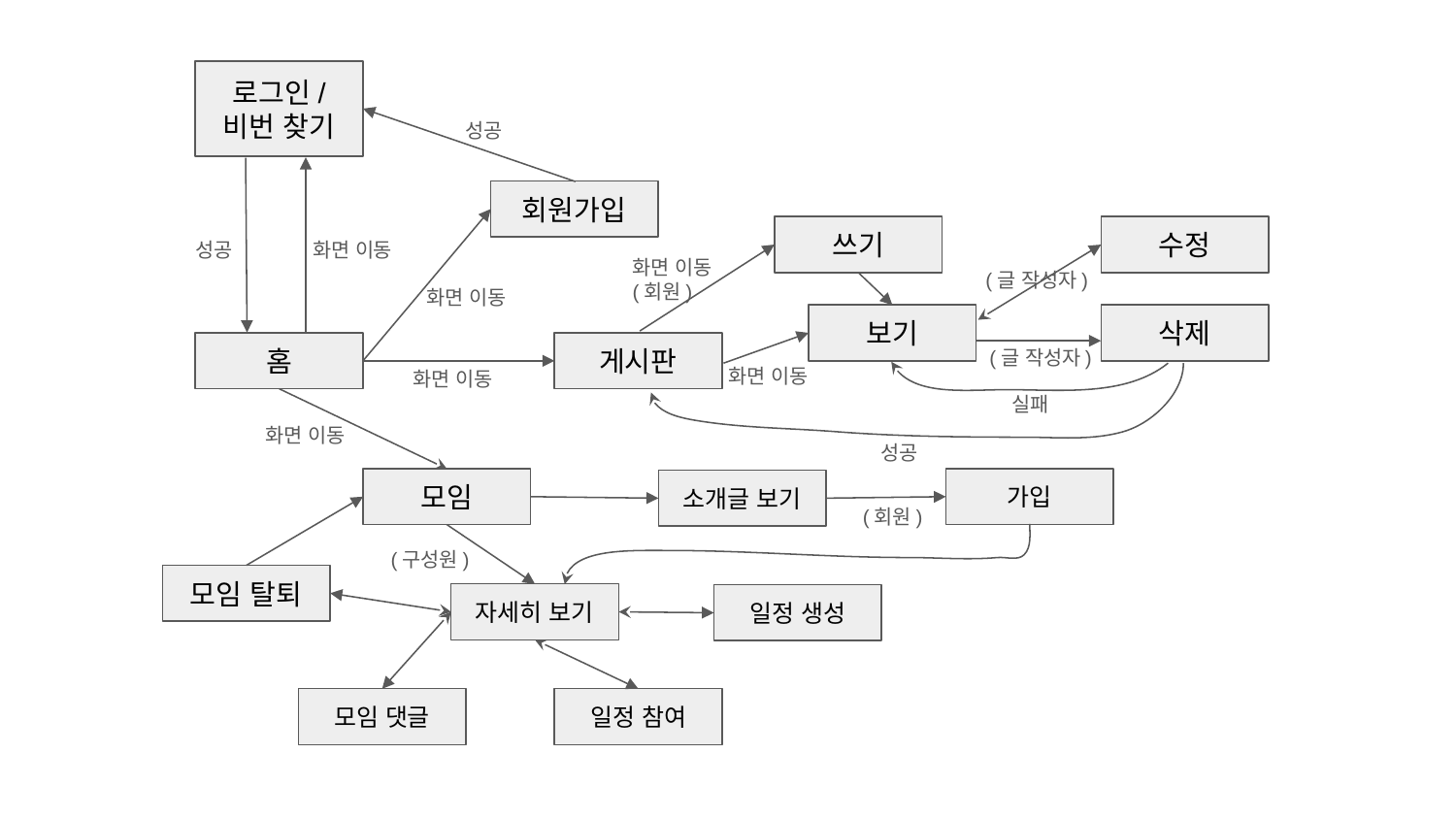

로그인/
비번 찾기
성공
회원가입
쓰기
수정
성공
화면 이동
화면 이동
(회원)
(글 작성자)
화면 이동
보기
삭제
(글 작성자)
홈
게시판
화면 이동
화면 이동

실패
화면 이동
성공
모임
가입
소개글 보기
(회원)

(구성원)
모임 탈퇴
자세히 보기
일정 생성
모임 댓글
일정 참여